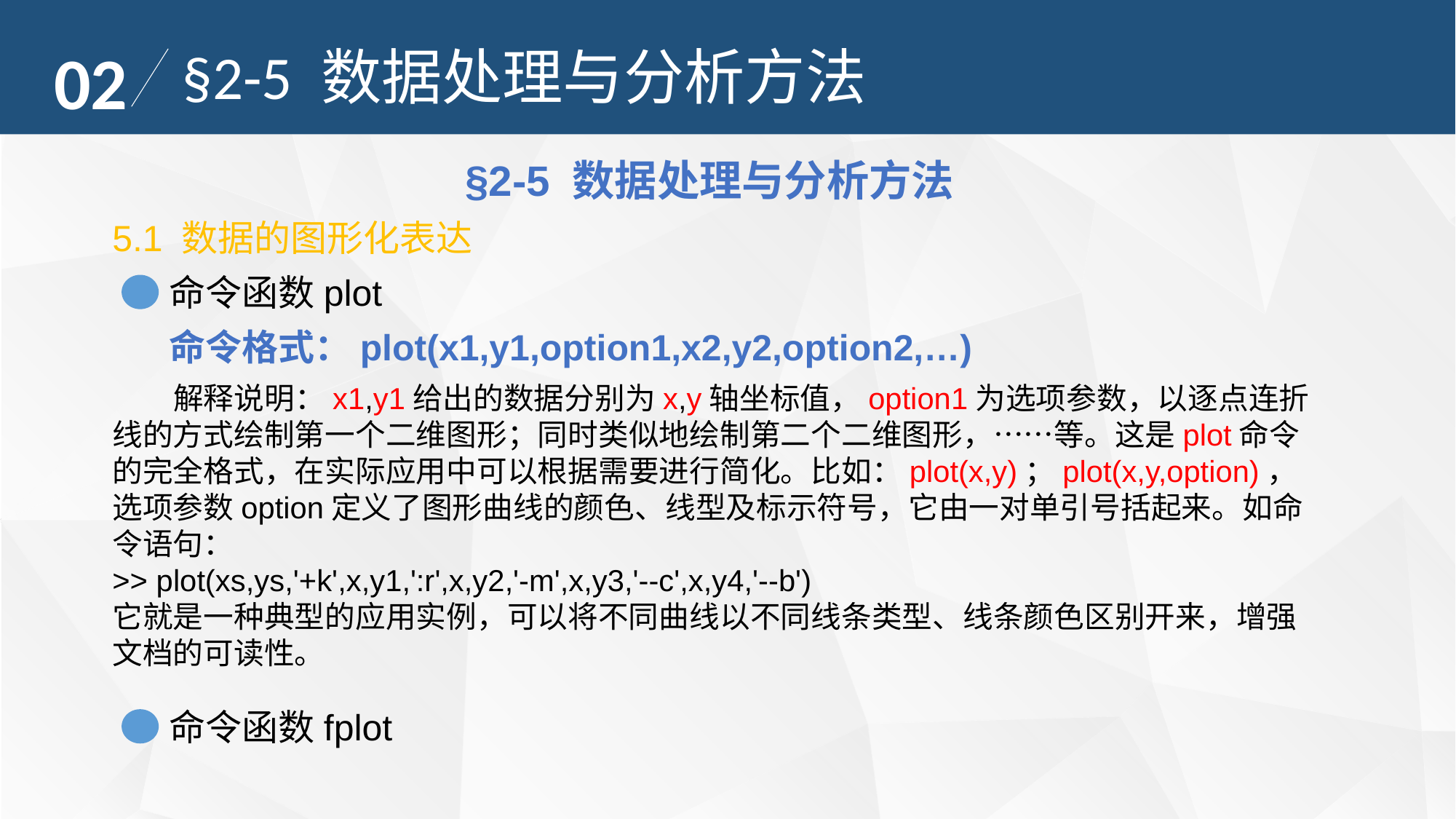

02
§2-5 数据处理与分析方法
§2-5 数据处理与分析方法
5.1 数据的图形化表达
命令函数plot

命令格式：plot(x1,y1,option1,x2,y2,option2,…)
        解释说明：x1,y1给出的数据分别为x,y轴坐标值，option1为选项参数，以逐点连折线的方式绘制第一个二维图形；同时类似地绘制第二个二维图形，……等。这是plot命令的完全格式，在实际应用中可以根据需要进行简化。比如：plot(x,y)；plot(x,y,option)，选项参数option定义了图形曲线的颜色、线型及标示符号，它由一对单引号括起来。如命令语句：
>> plot(xs,ys,'+k',x,y1,':r',x,y2,'-m',x,y3,'--c',x,y4,'--b')
它就是一种典型的应用实例，可以将不同曲线以不同线条类型、线条颜色区别开来，增强文档的可读性。
命令函数fplot